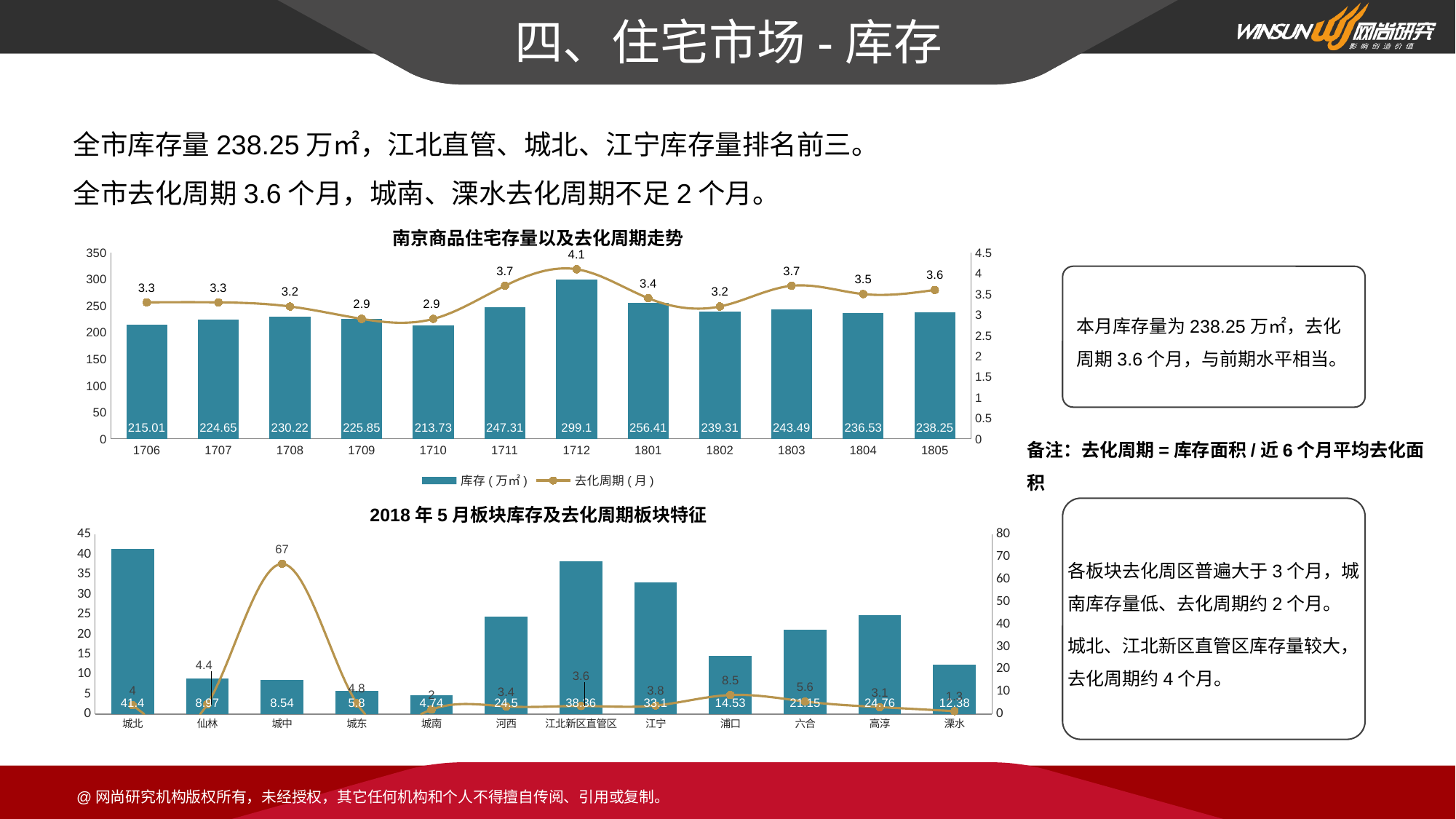

# 四、住宅市场-库存
全市库存量238.25万㎡，江北直管、城北、江宁库存量排名前三。
全市去化周期3.6个月，城南、溧水去化周期不足2个月。

### Chart

| Category | 库存(万㎡) | 去化周期(月) |
|---|---|---|
| 1706 | 215.01 | 3.3 |
| 1707 | 224.65 | 3.3 |
| 1708 | 230.22 | 3.2 |
| 1709 | 225.85 | 2.9 |
| 1710 | 213.73 | 2.9 |
| 1711 | 247.31 | 3.7 |
| 1712 | 299.1 | 4.1 |
| 1801 | 256.41 | 3.4 |
| 1802 | 239.31 | 3.2 |
| 1803 | 243.49 | 3.7 |
| 1804 | 236.53 | 3.5 |
| 1805 | 238.25 | 3.6 |
本月库存量为238.25万㎡，去化周期3.6个月，与前期水平相当。
2018年5月板块库存及去化周期板块特征
各板块去化周区普遍大于3个月，城南库存量低、去化周期约2个月。
城北、江北新区直管区库存量较大，去化周期约4个月。

### Chart

| Category | 库存(万㎡) | 去化周期(月) |
|---|---|---|
| 城北 | 41.4 | 4.0 |
| 仙林 | 8.97 | 4.4 |
| 城中 | 8.54 | 67.0 |
| 城东 | 5.8 | 4.8 |
| 城南 | 4.74 | 2.0 |
| 河西 | 24.5 | 3.4 |
| 江北新区直管区 | 38.36 | 3.6 |
| 江宁 | 33.1 | 3.8 |
| 浦口 | 14.53 | 8.5 |
| 六合 | 21.15 | 5.6 |
| 高淳 | 24.76 | 3.1 |
| 溧水 | 12.38 | 1.3 |